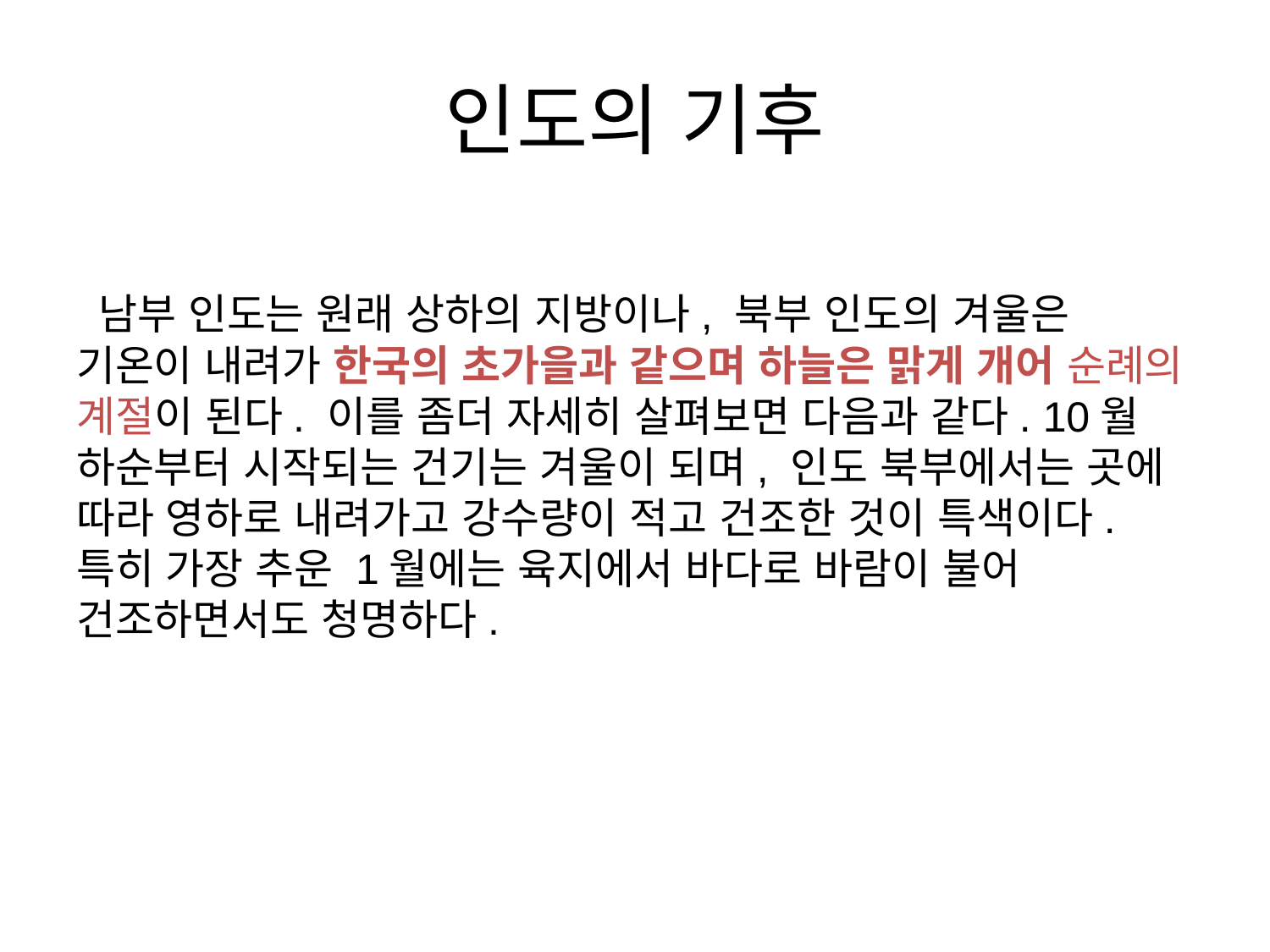

# 인도의 기후

 남부 인도는 원래 상하의 지방이나, 북부 인도의 겨울은 기온이 내려가 한국의 초가을과 같으며 하늘은 맑게 개어 순례의 계절이 된다. 이를 좀더 자세히 살펴보면 다음과 같다. 10월 하순부터 시작되는 건기는 겨울이 되며, 인도 북부에서는 곳에 따라 영하로 내려가고 강수량이 적고 건조한 것이 특색이다. 특히 가장 추운 1월에는 육지에서 바다로 바람이 불어 건조하면서도 청명하다.